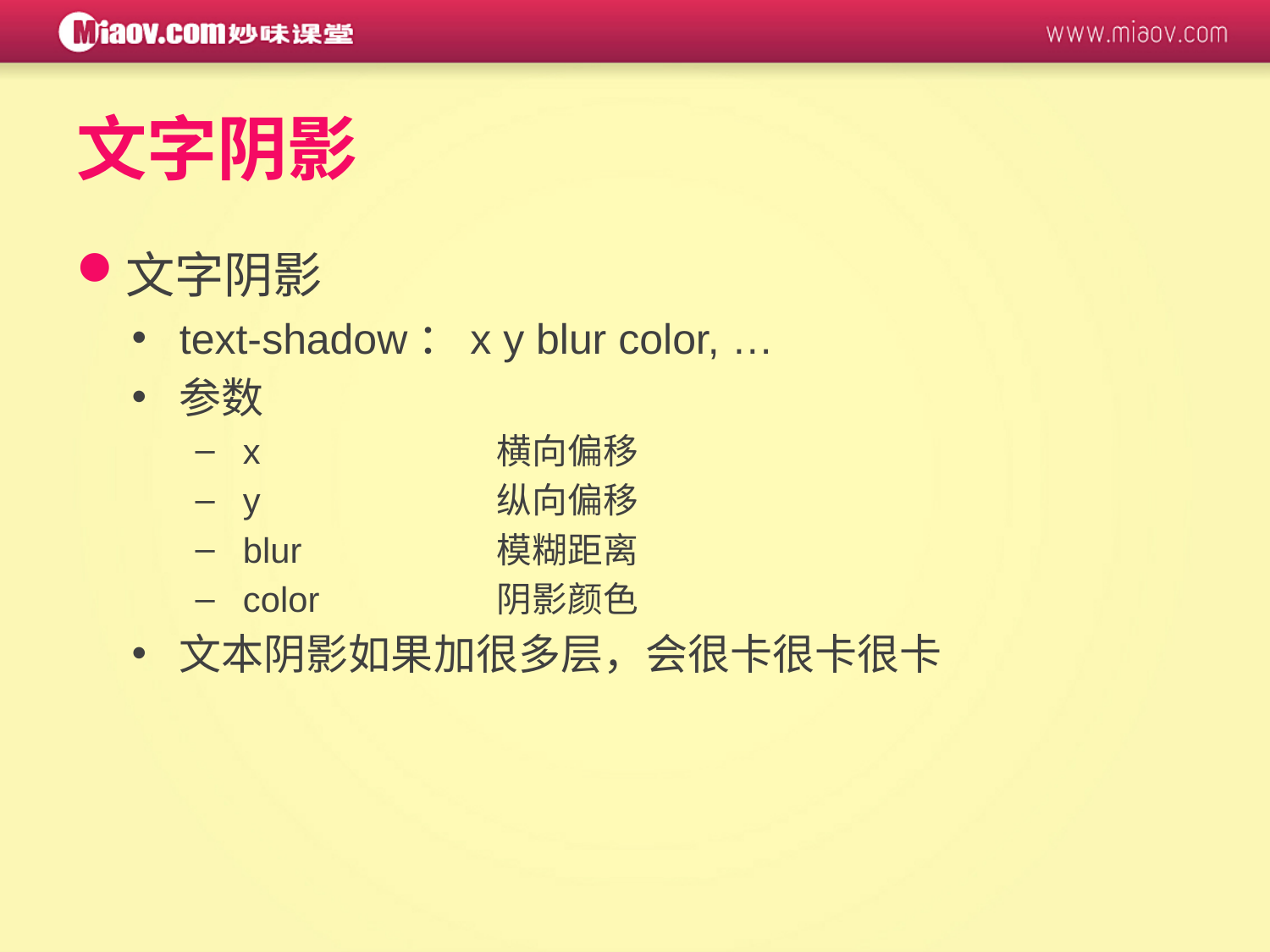

# 文字阴影
文字阴影
text-shadow：x y blur color, …
参数
x		横向偏移
y		纵向偏移
blur		模糊距离
color		阴影颜色
文本阴影如果加很多层，会很卡很卡很卡